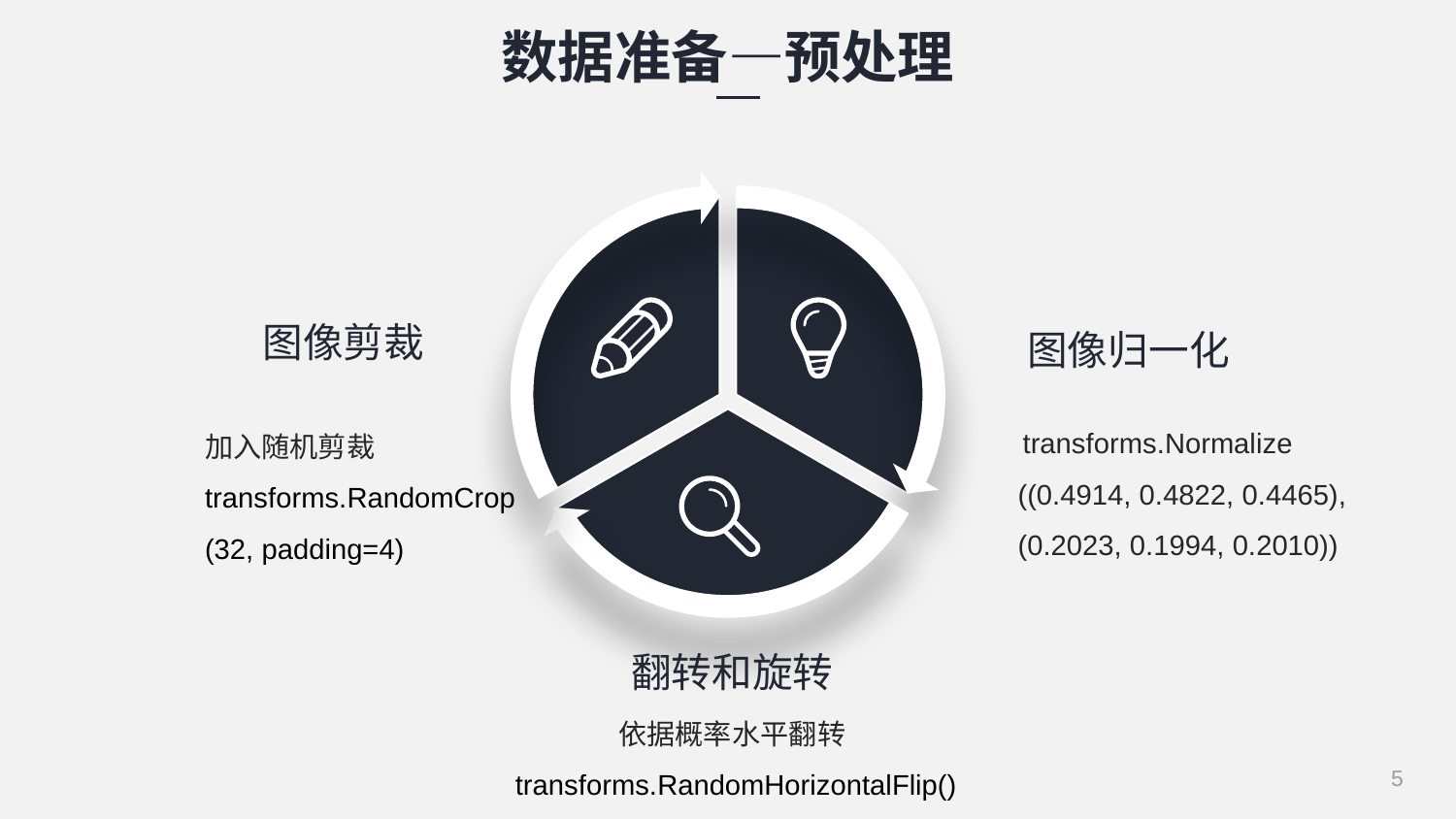

数据准备—预处理

图像剪裁
图像归一化
 transforms.Normalize
((0.4914, 0.4822, 0.4465),
(0.2023, 0.1994, 0.2010))
加入随机剪裁
transforms.RandomCrop
(32, padding=4)

翻转和旋转
依据概率水平翻转
 transforms.RandomHorizontalFlip()
5